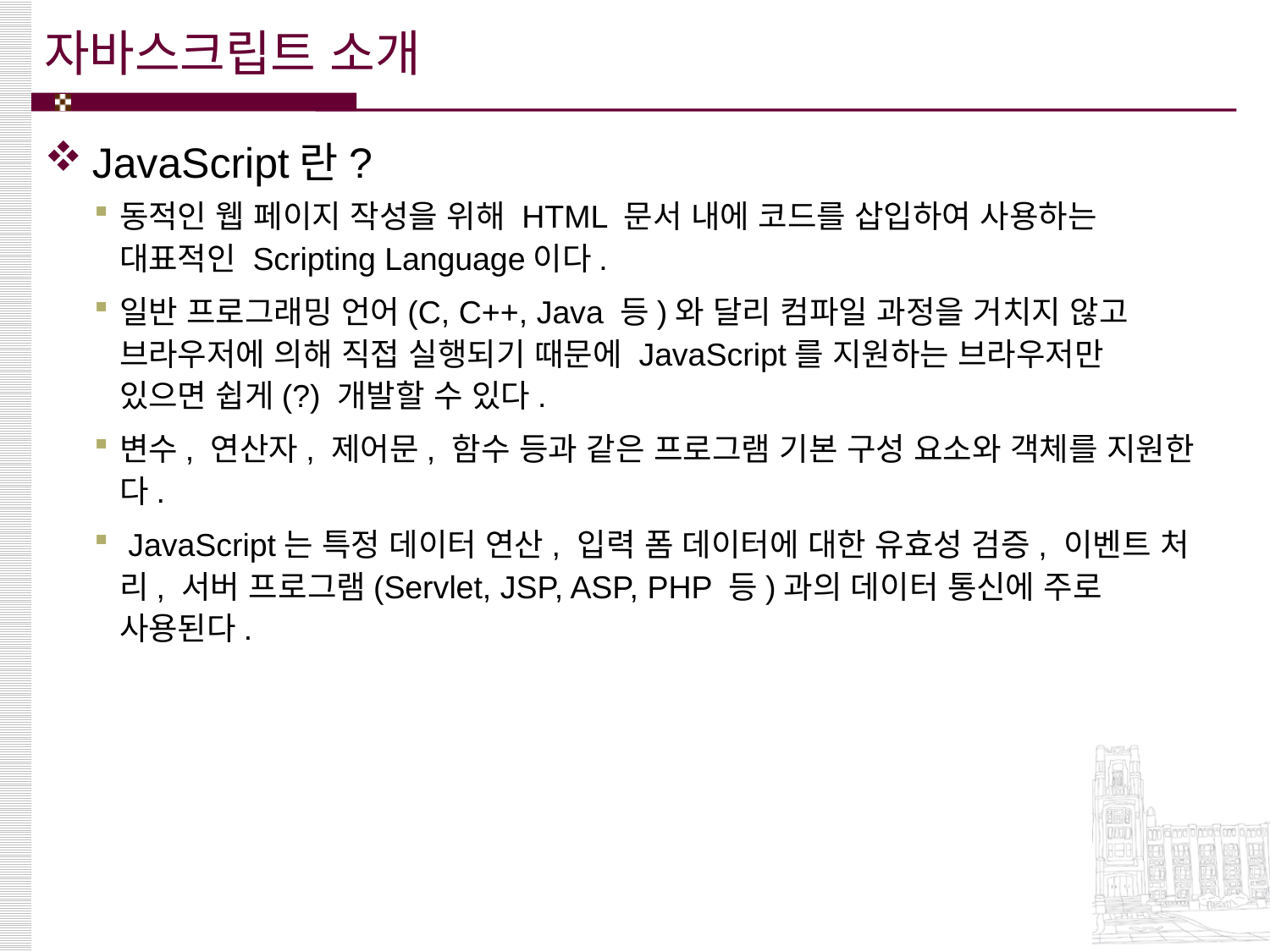

# 자바스크립트 소개
JavaScript란?
동적인 웹 페이지 작성을 위해 HTML 문서 내에 코드를 삽입하여 사용하는
대표적인 Scripting Language이다.
일반 프로그래밍 언어(C, C++, Java 등)와 달리 컴파일 과정을 거치지 않고
브라우저에 의해 직접 실행되기 때문에 JavaScript를 지원하는 브라우저만
있으면 쉽게(?) 개발할 수 있다.
변수, 연산자, 제어문, 함수 등과 같은 프로그램 기본 구성 요소와 객체를 지원한다.
 JavaScript는 특정 데이터 연산, 입력 폼 데이터에 대한 유효성 검증, 이벤트 처리, 서버 프로그램(Servlet, JSP, ASP, PHP 등)과의 데이터 통신에 주로 사용된다.